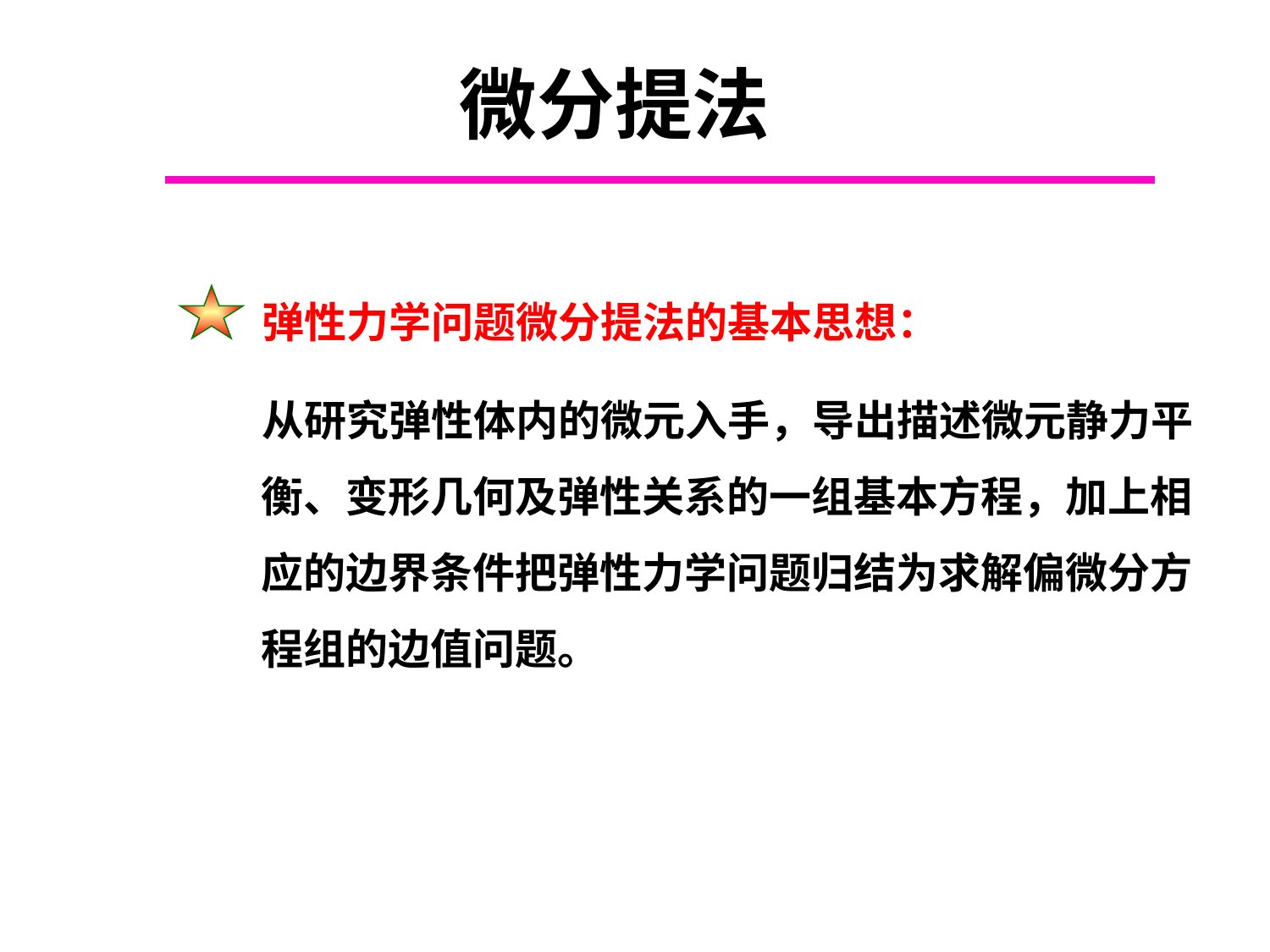

# 微分提法
    弹性力学问题微分提法的基本思想：
    从研究弹性体内的微元入手，导出描述微元静力平衡、变形几何及弹性关系的一组基本方程，加上相应的边界条件把弹性力学问题归结为求解偏微分方程组的边值问题。

Chapter  6.1